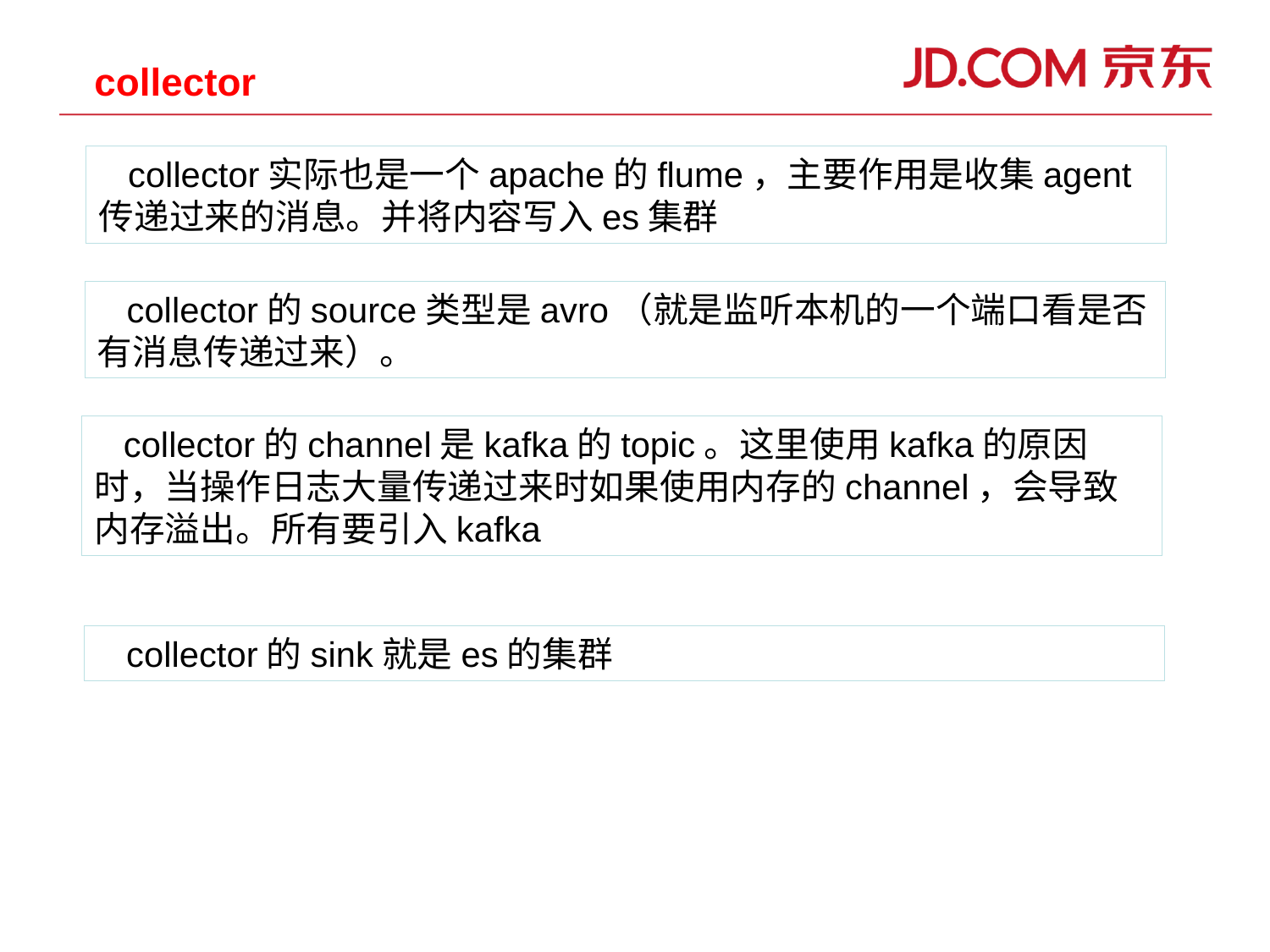

collector
   collector实际也是一个apache的flume，主要作用是收集agent传递过来的消息。并将内容写入es集群
   collector的source类型是avro（就是监听本机的一个端口看是否有消息传递过来）。
   collector的channel是kafka的topic。这里使用kafka的原因时，当操作日志大量传递过来时如果使用内存的channel，会导致内存溢出。所有要引入kafka
   collector的sink就是es的集群